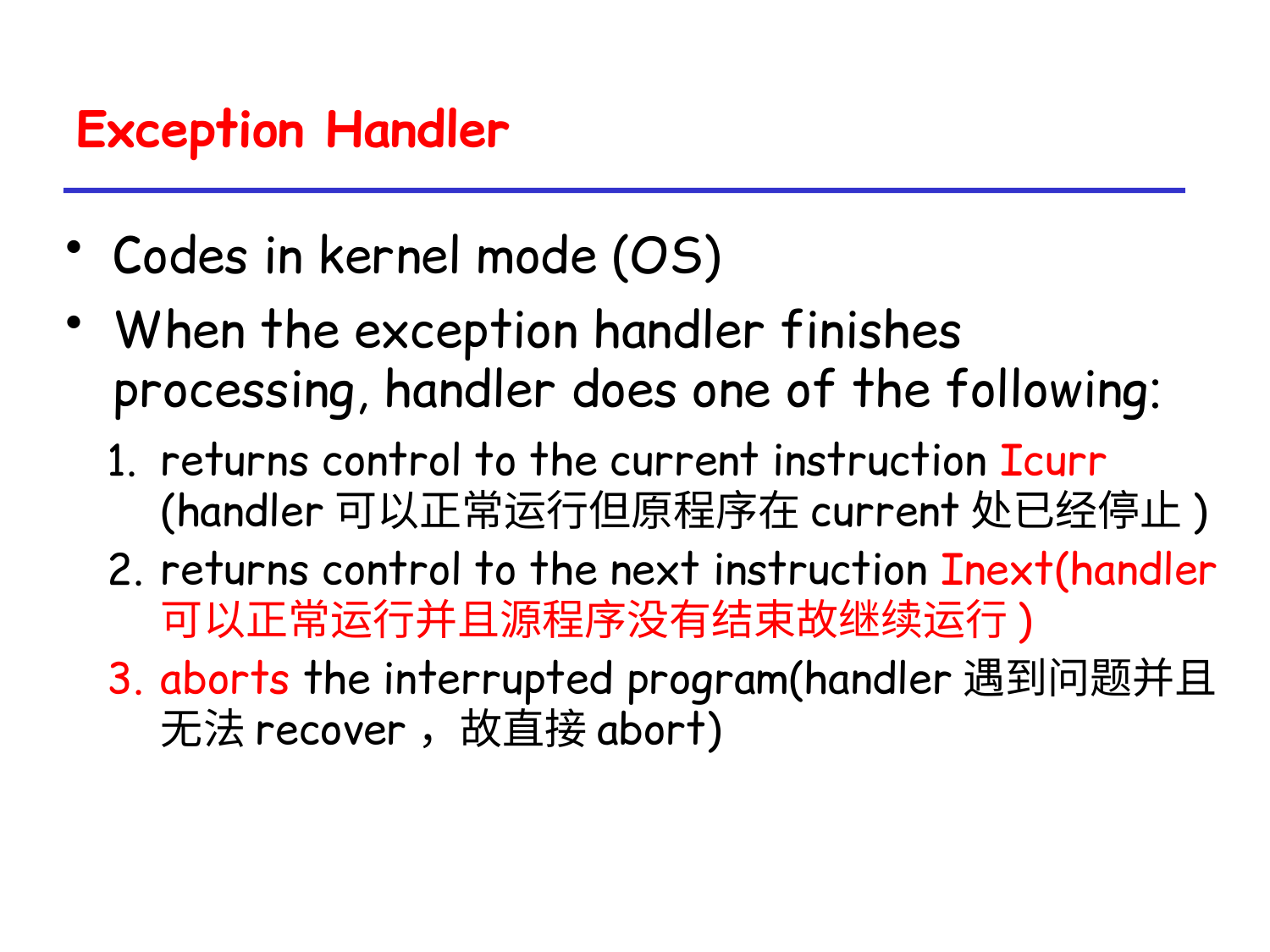

# Exception Handler
Codes in kernel mode (OS)
When the exception handler finishes processing, handler does one of the following:
returns control to the current instruction Icurr (handler可以正常运行但原程序在current处已经停止)
returns control to the next instruction Inext(handler可以正常运行并且源程序没有结束故继续运行)
aborts the interrupted program(handler遇到问题并且无法recover，故直接abort)